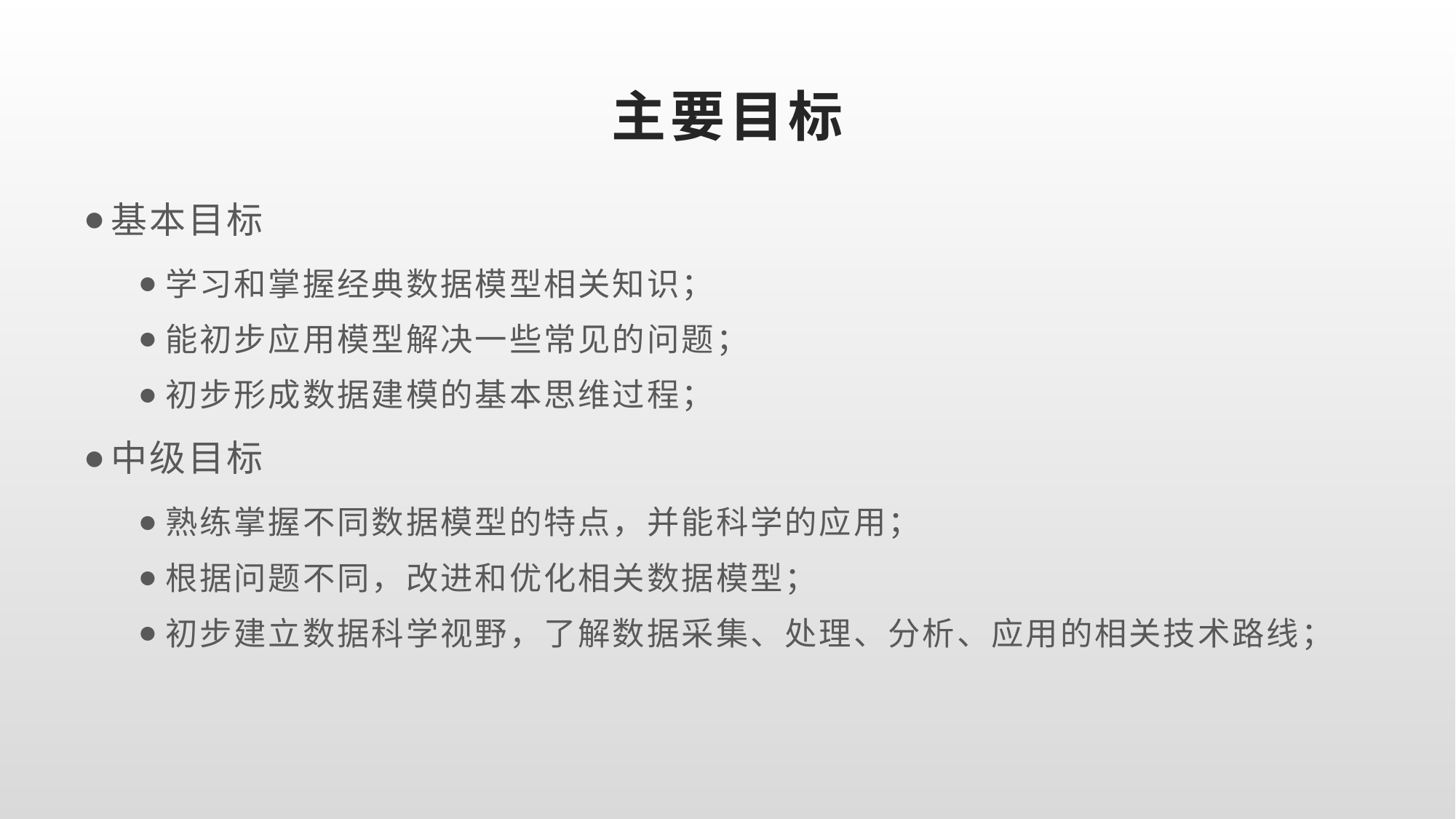

# 主要目标
基本目标
学习和掌握经典数据模型相关知识；
能初步应用模型解决一些常见的问题；
初步形成数据建模的基本思维过程；
中级目标
熟练掌握不同数据模型的特点，并能科学的应用；
根据问题不同，改进和优化相关数据模型；
初步建立数据科学视野，了解数据采集、处理、分析、应用的相关技术路线；